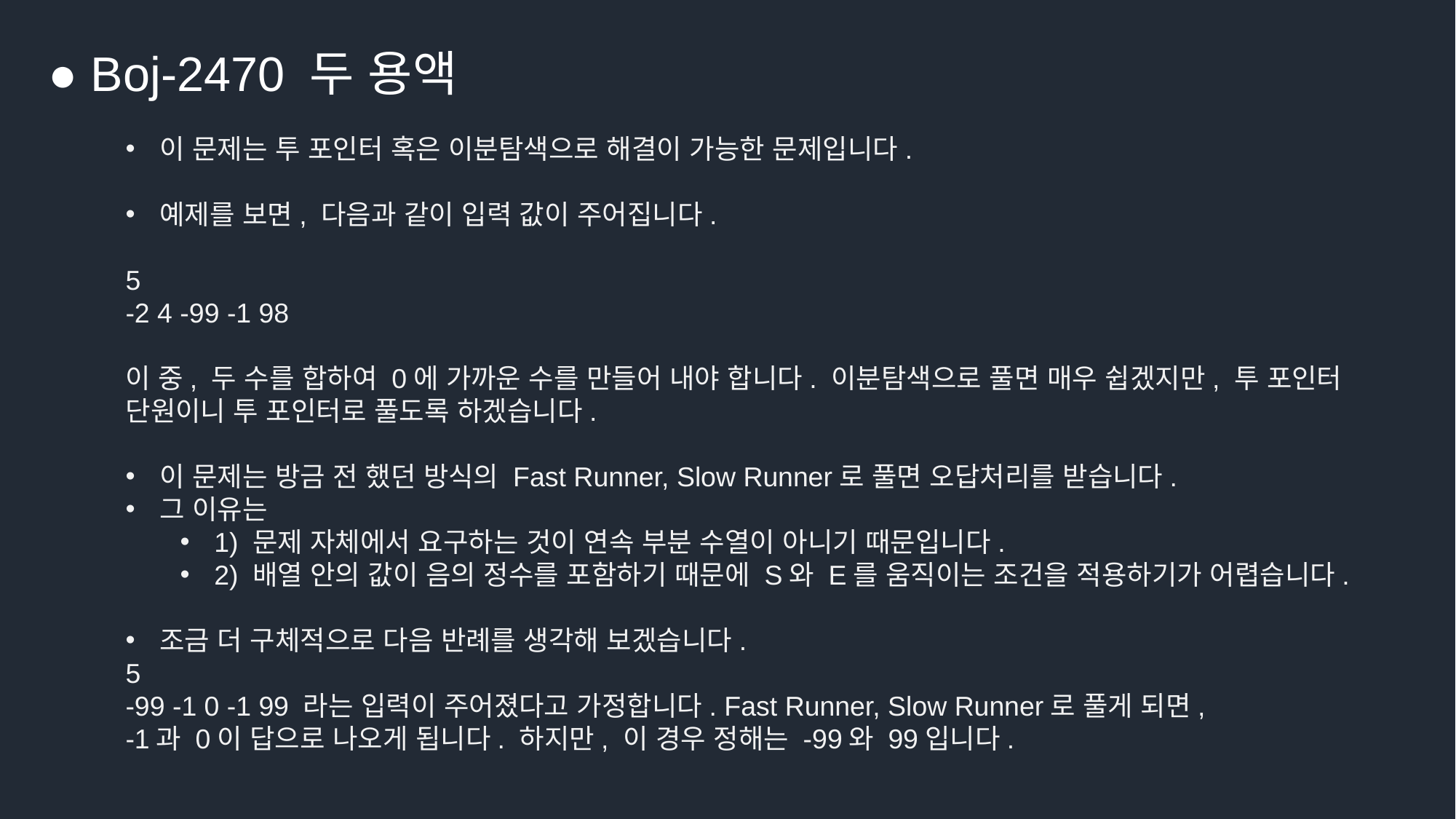

● Boj-2470 두 용액
이 문제는 투 포인터 혹은 이분탐색으로 해결이 가능한 문제입니다.

예제를 보면, 다음과 같이 입력 값이 주어집니다.

5
-2 4 -99 -1 98

이 중, 두 수를 합하여 0에 가까운 수를 만들어 내야 합니다. 이분탐색으로 풀면 매우 쉽겠지만, 투 포인터 단원이니 투 포인터로 풀도록 하겠습니다.

이 문제는 방금 전 했던 방식의 Fast Runner, Slow Runner로 풀면 오답처리를 받습니다.
그 이유는
1) 문제 자체에서 요구하는 것이 연속 부분 수열이 아니기 때문입니다.
2) 배열 안의 값이 음의 정수를 포함하기 때문에 S와 E를 움직이는 조건을 적용하기가 어렵습니다.

조금 더 구체적으로 다음 반례를 생각해 보겠습니다.
5
-99 -1 0 -1 99 라는 입력이 주어졌다고 가정합니다. Fast Runner, Slow Runner로 풀게 되면,
-1과 0이 답으로 나오게 됩니다. 하지만, 이 경우 정해는 -99와 99입니다.